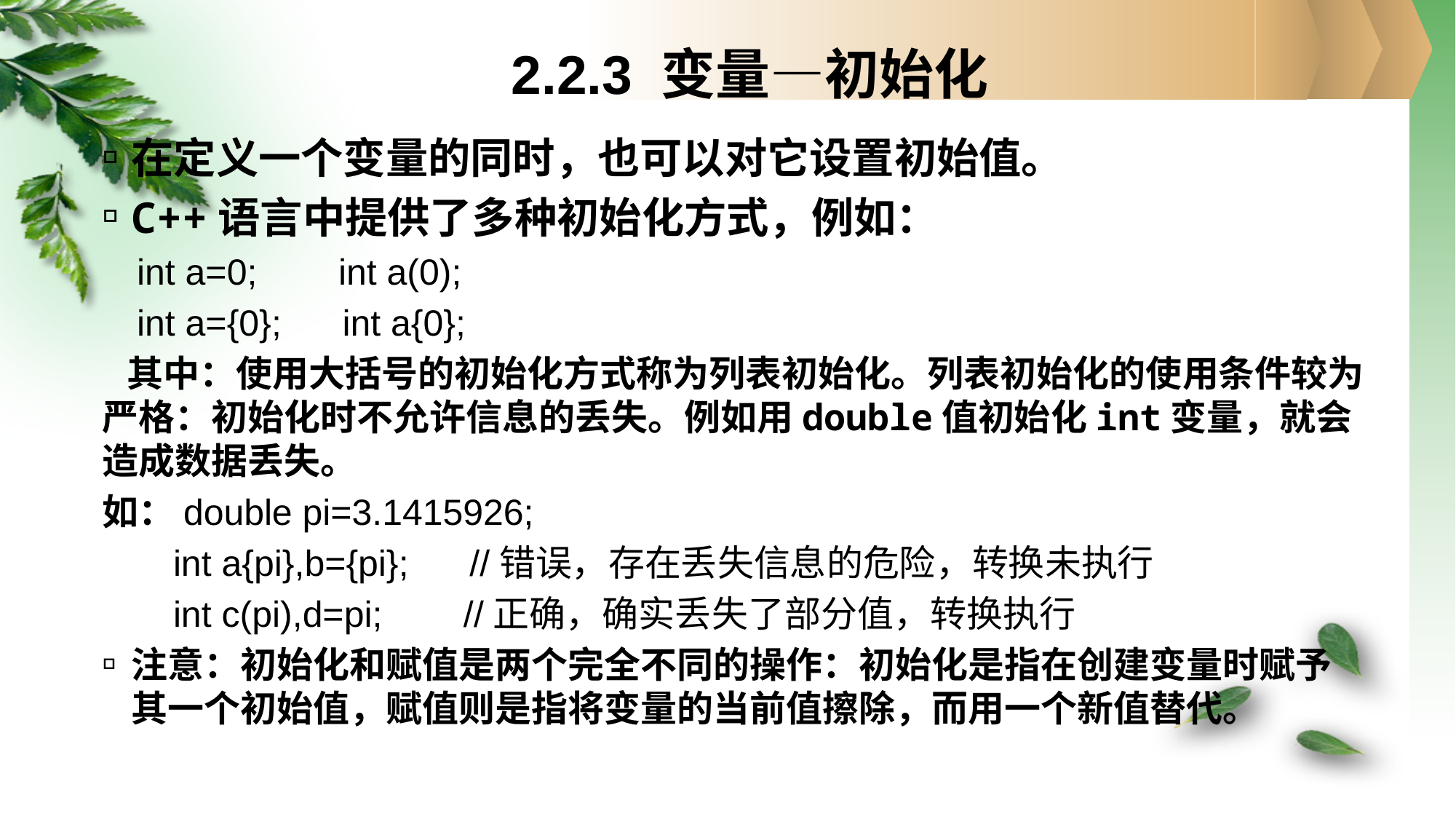

2.2.3 变量—初始化
在定义一个变量的同时，也可以对它设置初始值。
C++语言中提供了多种初始化方式，例如：
int a=0;        int a(0);
int a={0};      int a{0};
  其中：使用大括号的初始化方式称为列表初始化。列表初始化的使用条件较为严格：初始化时不允许信息的丢失。例如用double值初始化int变量，就会造成数据丢失。
如：double pi=3.1415926;
       int a{pi},b={pi};      //错误，存在丢失信息的危险，转换未执行
       int c(pi),d=pi;        //正确，确实丢失了部分值，转换执行
注意：初始化和赋值是两个完全不同的操作：初始化是指在创建变量时赋予其一个初始值，赋值则是指将变量的当前值擦除，而用一个新值替代。